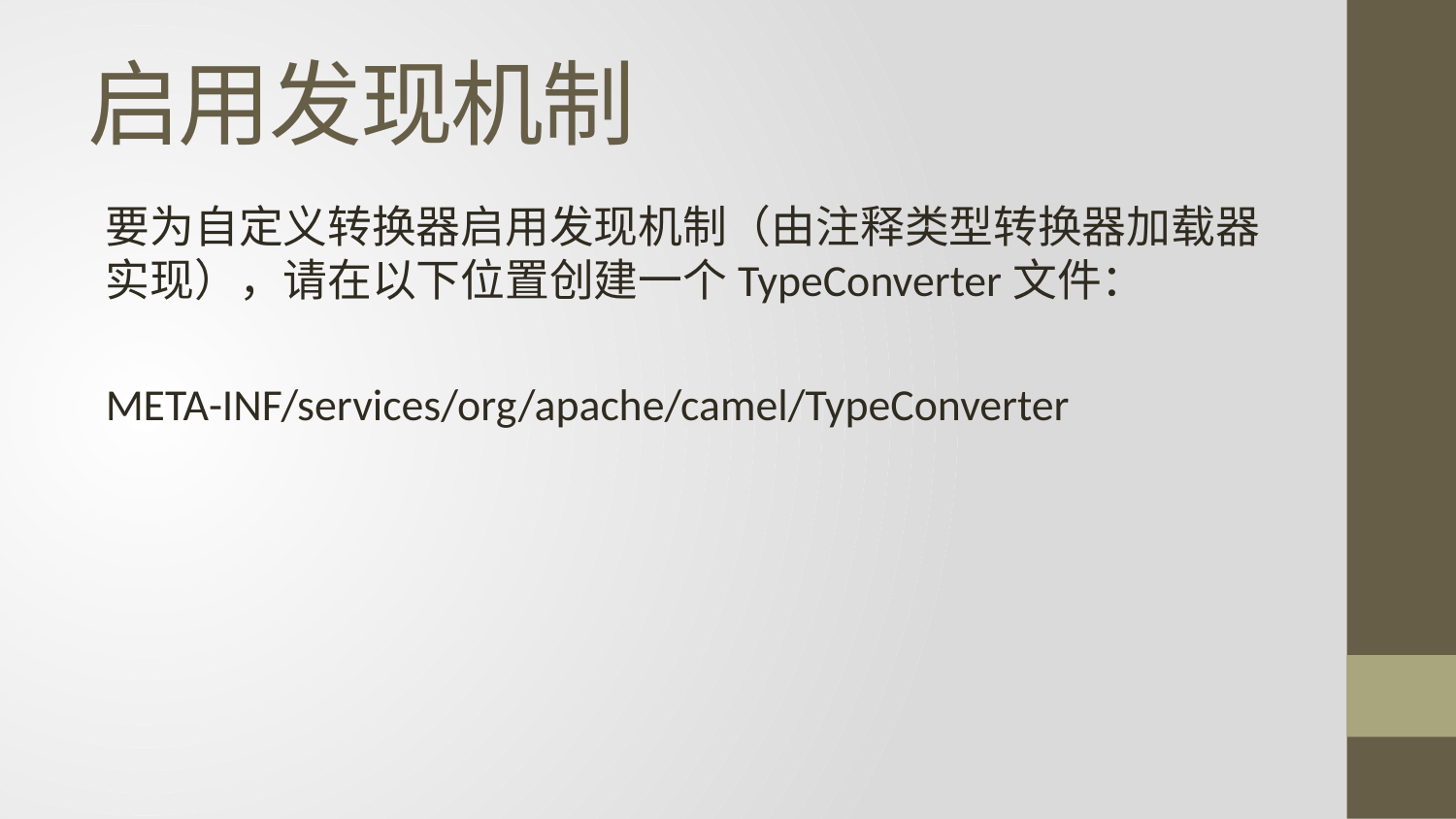

# 启用发现机制
要为自定义转换器启用发现机制（由注释类型转换器加载器实现），请在以下位置创建一个TypeConverter文件：

META-INF/services/org/apache/camel/TypeConverter